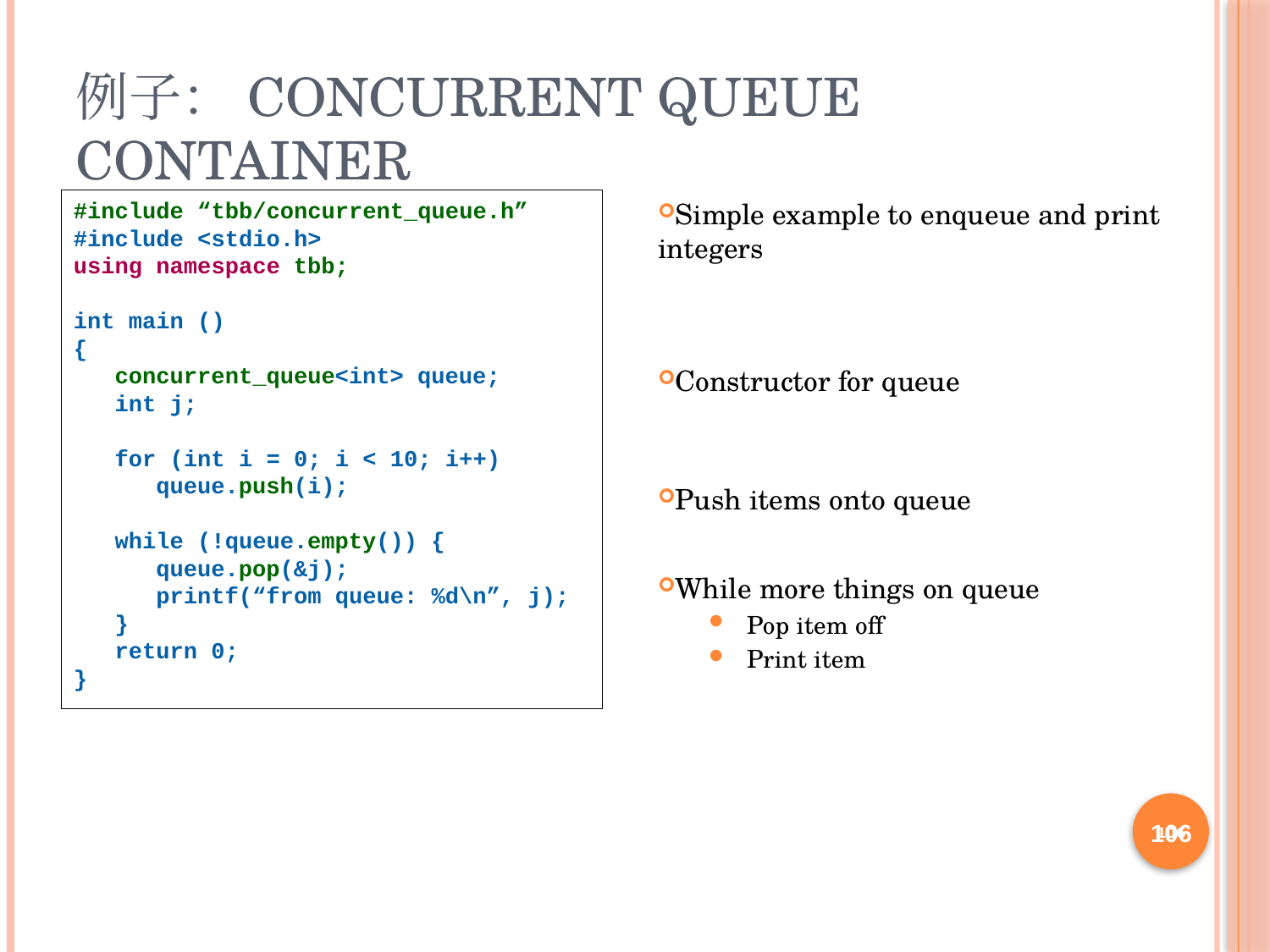

# 例子：Concurrent Queue Container
106
#include “tbb/concurrent_queue.h”
#include <stdio.h>
using namespace tbb;

int main ()
{
   concurrent_queue<int> queue;
   int j;

   for (int i = 0; i < 10; i++)
      queue.push(i);

   while (!queue.empty()) {
      queue.pop(&j);
      printf(“from queue: %d\n”, j);
   }
   return 0;
}
Simple example to enqueue and print integers

Constructor for queue

Push items onto queue

While more things on queue
Pop item off
Print item

106